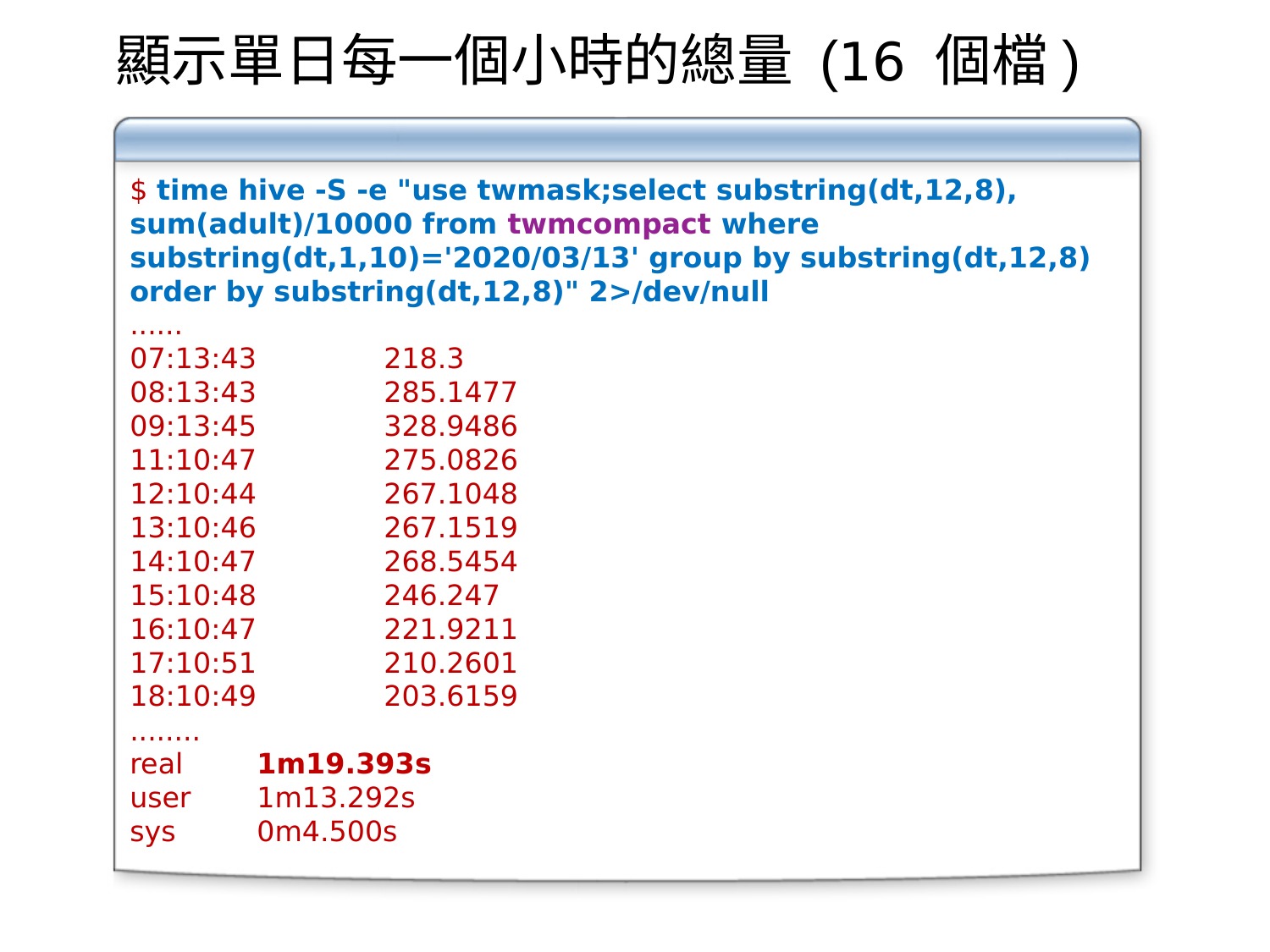

顯示單日每一個小時的總量 (16 個檔)
$ time hive -S -e "use twmask;select substring(dt,12,8), sum(adult)/10000 from twmcompact where substring(dt,1,10)='2020/03/13' group by substring(dt,12,8) order by substring(dt,12,8)" 2>/dev/null
......
07:13:43	218.3
08:13:43	285.1477
09:13:45	328.9486
11:10:47	275.0826
12:10:44	267.1048
13:10:46	267.1519
14:10:47	268.5454
15:10:48	246.247
16:10:47	221.9211
17:10:51	210.2601
18:10:49	203.6159
........
real	1m19.393s
user	1m13.292s
sys	0m4.500s